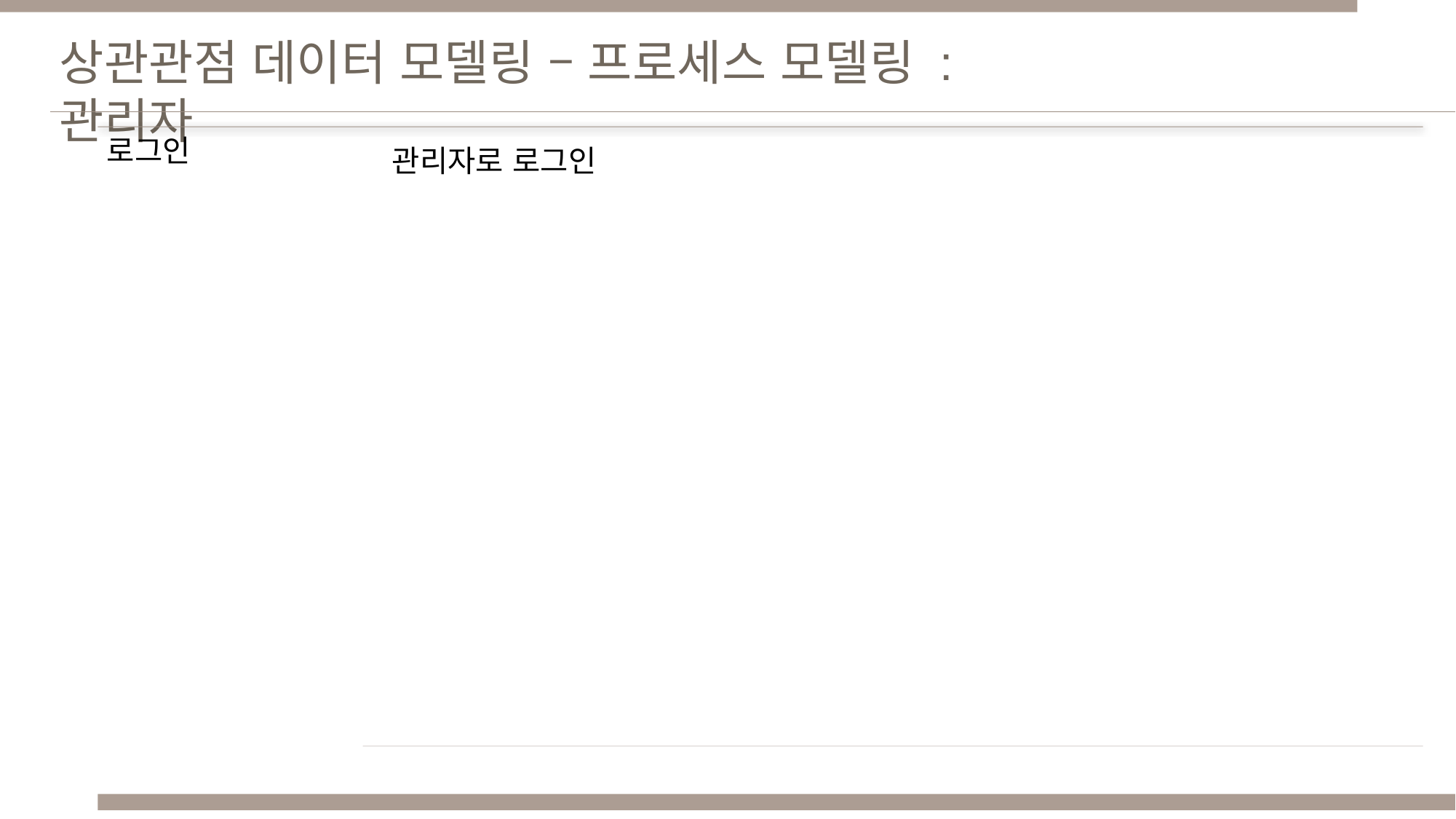

상관관점 데이터 모델링 – 프로세스 모델링 : 관리자

로그인

관리자로 로그인